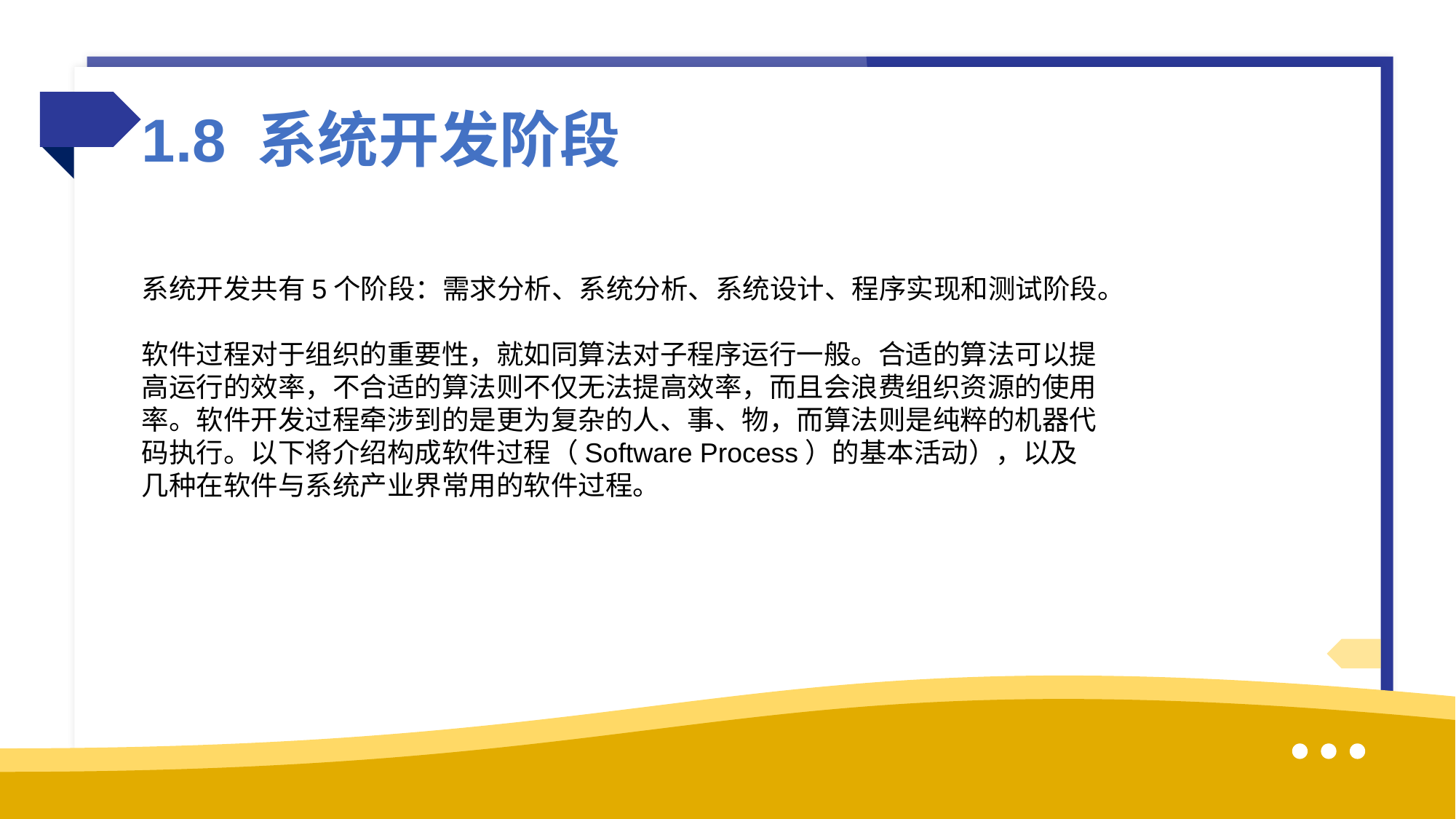

1.8 系统开发阶段
系统开发共有5个阶段：需求分析、系统分析、系统设计、程序实现和测试阶段。

软件过程对于组织的重要性，就如同算法对子程序运行一般。合适的算法可以提高运行的效率，不合适的算法则不仅无法提高效率，而且会浪费组织资源的使用率。软件开发过程牵涉到的是更为复杂的人、事、物，而算法则是纯粹的机器代码执行。以下将介绍构成软件过程（Software Process）的基本活动），以及几种在软件与系统产业界常用的软件过程。